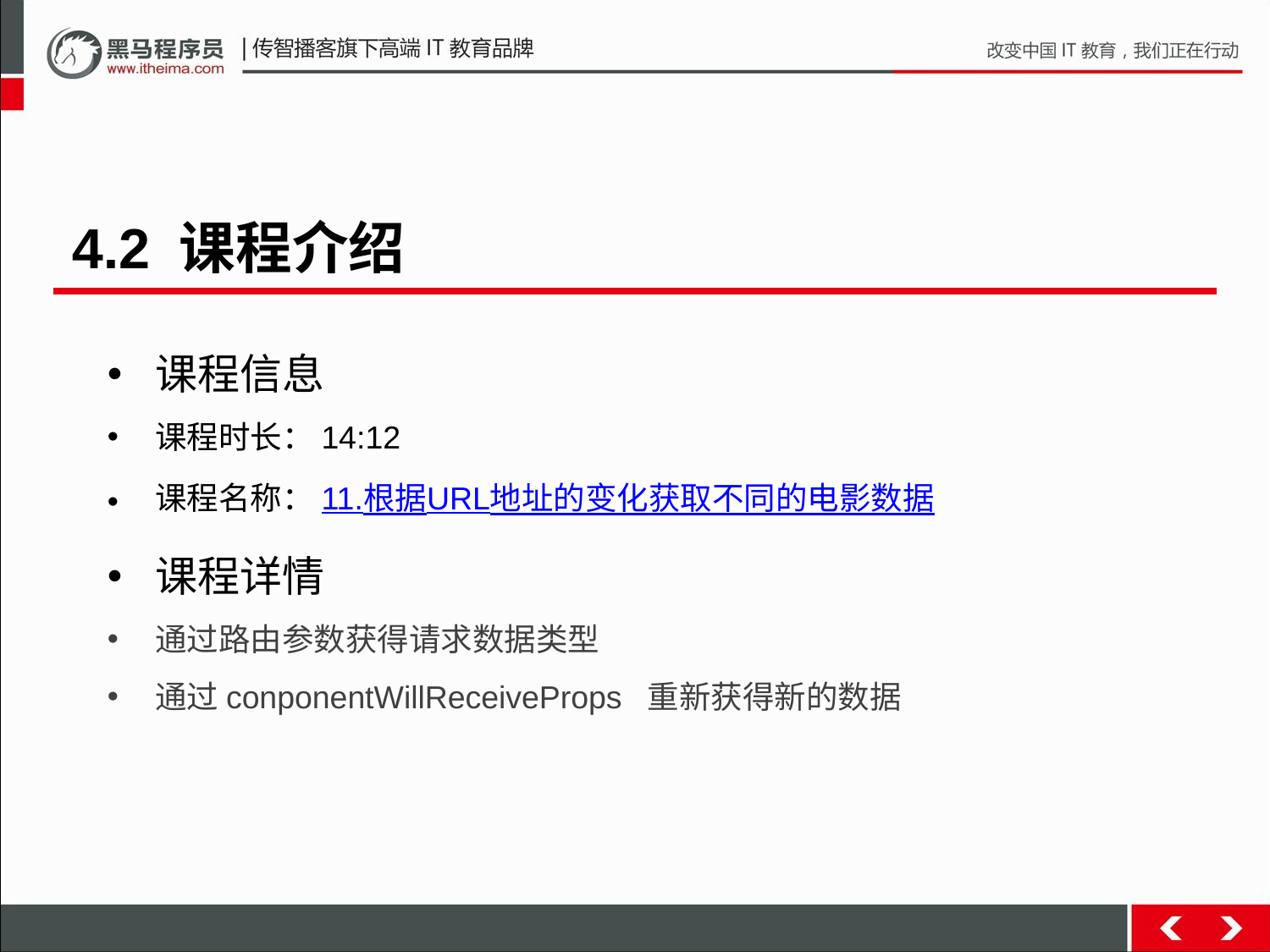

4.2 课程介绍
课程信息
课程时长：14:12
课程名称：11.根据URL地址的变化获取不同的电影数据
课程详情
通过路由参数获得请求数据类型
通过conponentWillReceiveProps  重新获得新的数据